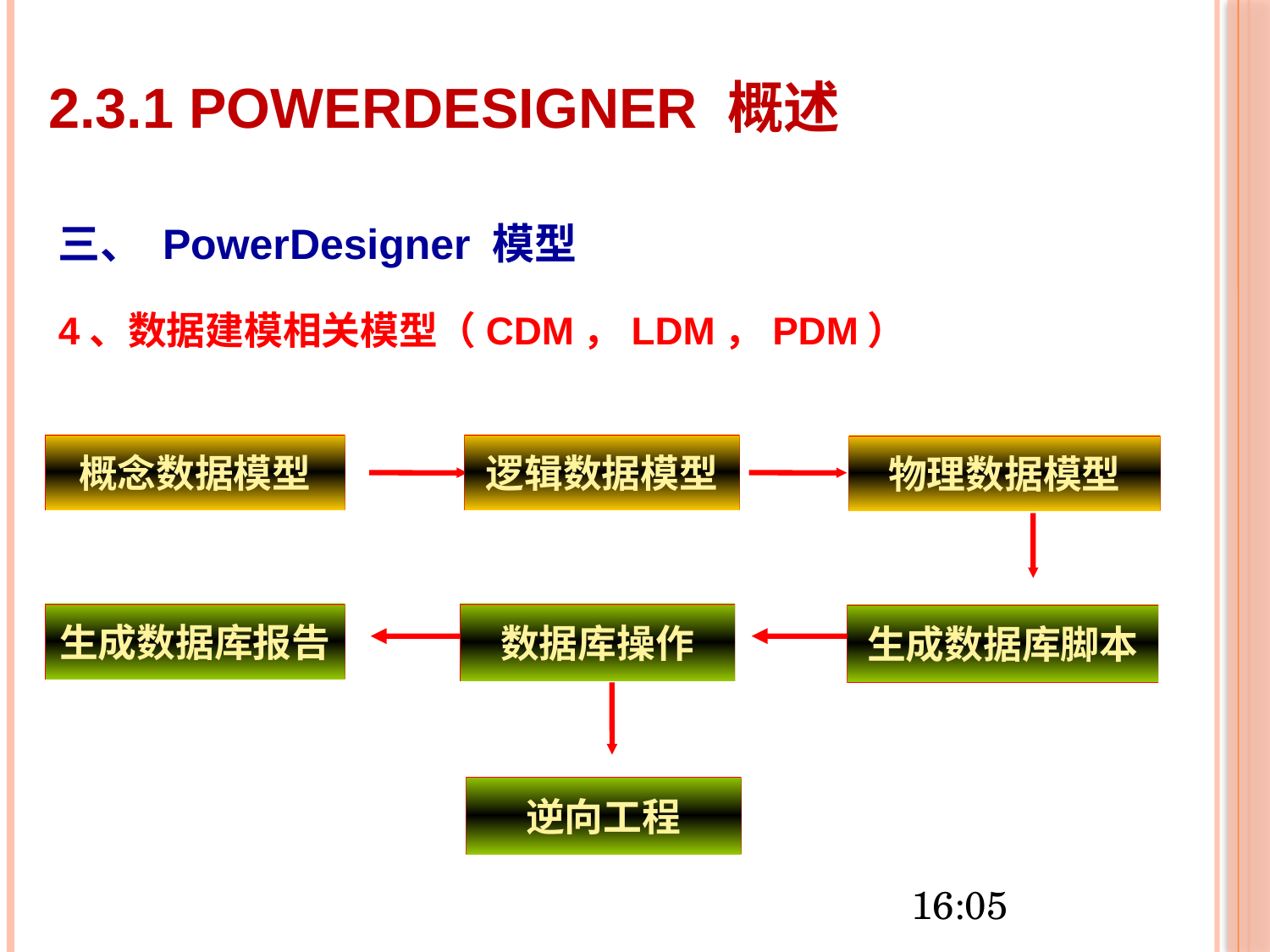

# 2.3.1 PowerDesigner 概述
三、 PowerDesigner 模型
4、数据建模相关模型（CDM，LDM，PDM）
概念数据模型
逻辑数据模型
物理数据模型

生成数据库报告
数据库操作
生成数据库脚本

逆向工程
16:05